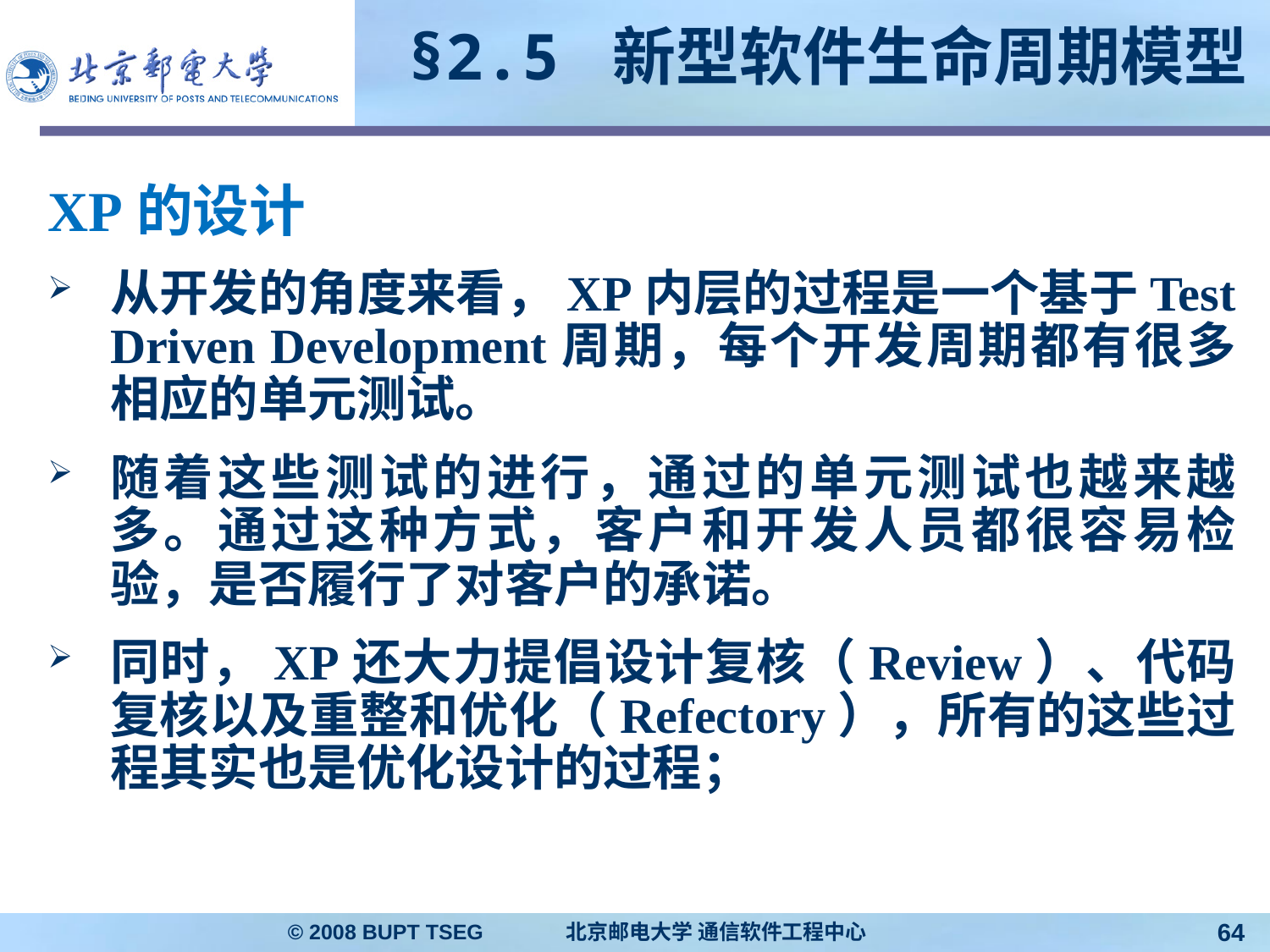

# §2.5 新型软件生命周期模型
XP的设计
从开发的角度来看，XP内层的过程是一个基于Test Driven Development周期，每个开发周期都有很多相应的单元测试。
随着这些测试的进行，通过的单元测试也越来越多。通过这种方式，客户和开发人员都很容易检验，是否履行了对客户的承诺。
同时，XP还大力提倡设计复核（Review）、代码复核以及重整和优化（Refectory），所有的这些过程其实也是优化设计的过程；
© 2008 BUPT TSEG             北京邮电大学 通信软件工程中心